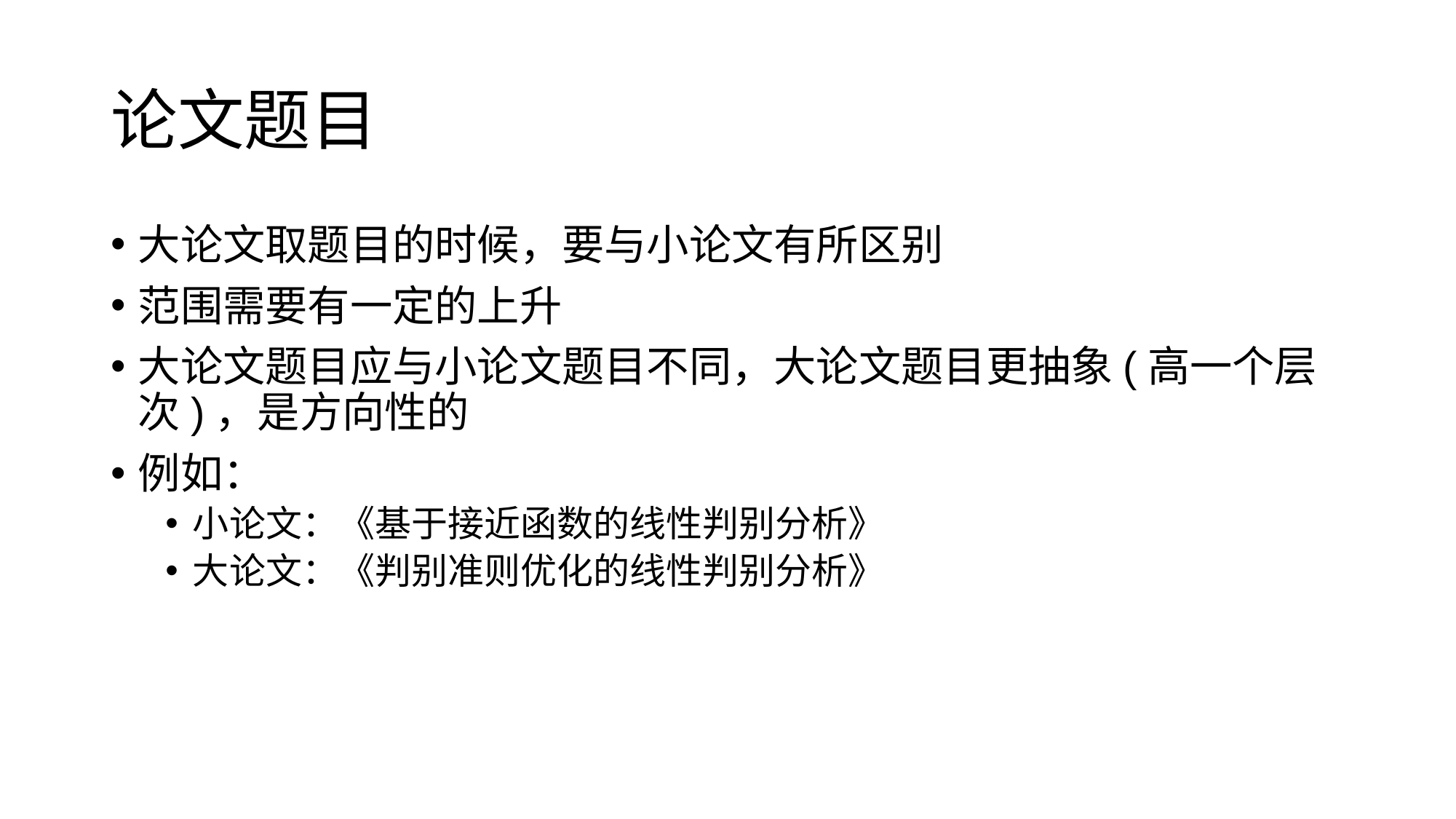

# 论文题目
大论文取题目的时候，要与小论文有所区别
范围需要有一定的上升
大论文题目应与小论文题目不同，大论文题目更抽象(高一个层次)，是方向性的
例如：
小论文：《基于接近函数的线性判别分析》
大论文：《判别准则优化的线性判别分析》